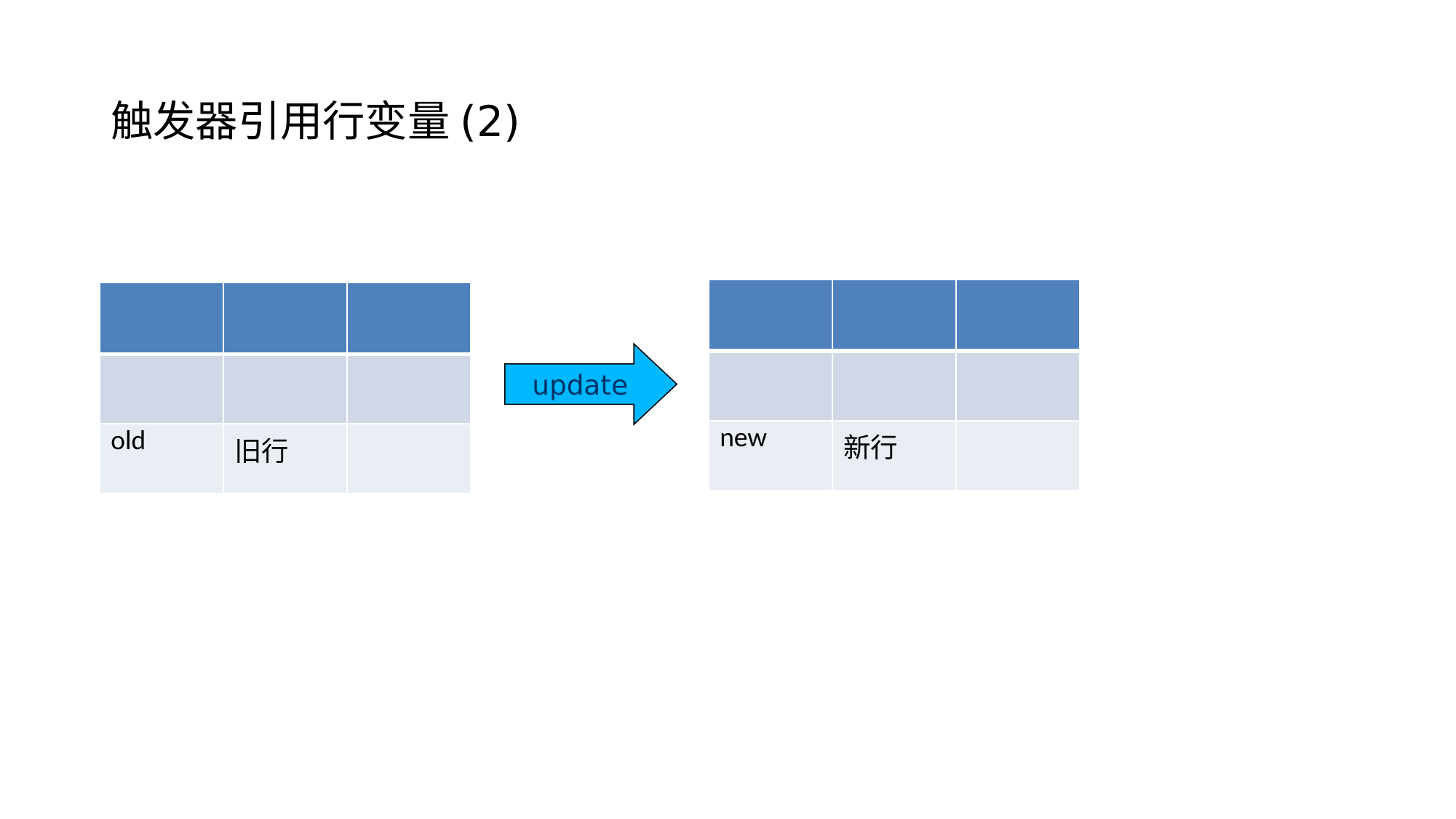

# 触发器引用行变量(2)

|  |  |  |
| --- | --- | --- |
|  |  |  |
| new | 新行 |  |
|  |  |  |
| --- | --- | --- |
|  |  |  |
| old | 旧行 |  |
update